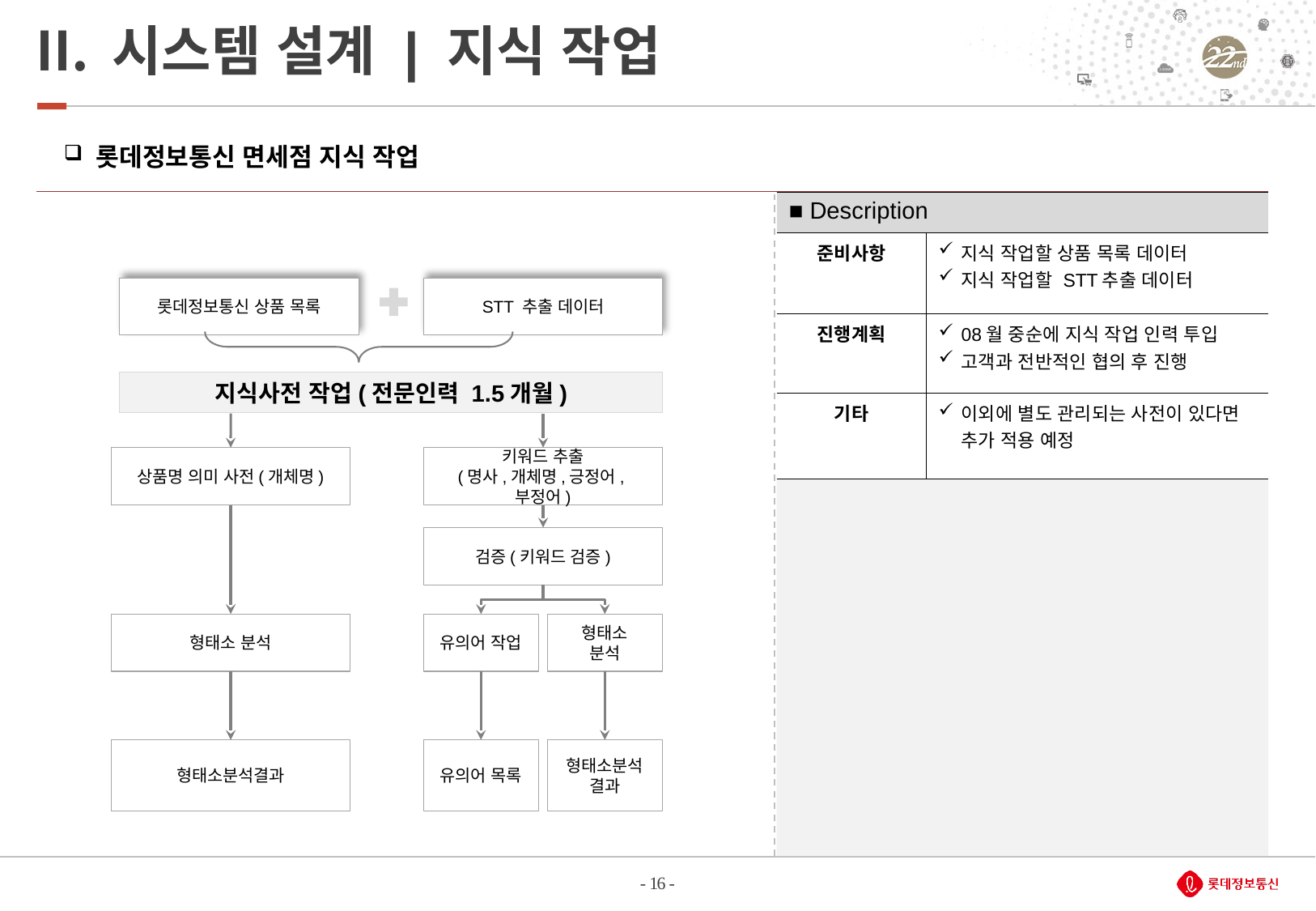

# 시스템 설계 | 지식 작업
 롯데정보통신 면세점 지식 작업
| ■ Description |  |
| --- | --- |
| 준비사항 | 지식 작업할 상품 목록 데이터 지식 작업할 STT추출 데이터 |
| 진행계획 | 08월 중순에 지식 작업 인력 투입 고객과 전반적인 협의 후 진행 |
| 기타 | 이외에 별도 관리되는 사전이 있다면 추가 적용 예정 |

롯데정보통신 상품 목록
STT 추출 데이터

지식사전 작업(전문인력 1.5개월)
상품명 의미 사전(개체명)
키워드 추출
(명사,개체명,긍정어,부정어)

검증(키워드 검증)
형태소 분석
유의어 작업
형태소
분석
형태소분석결과
유의어 목록
형태소분석결과
- 16 -